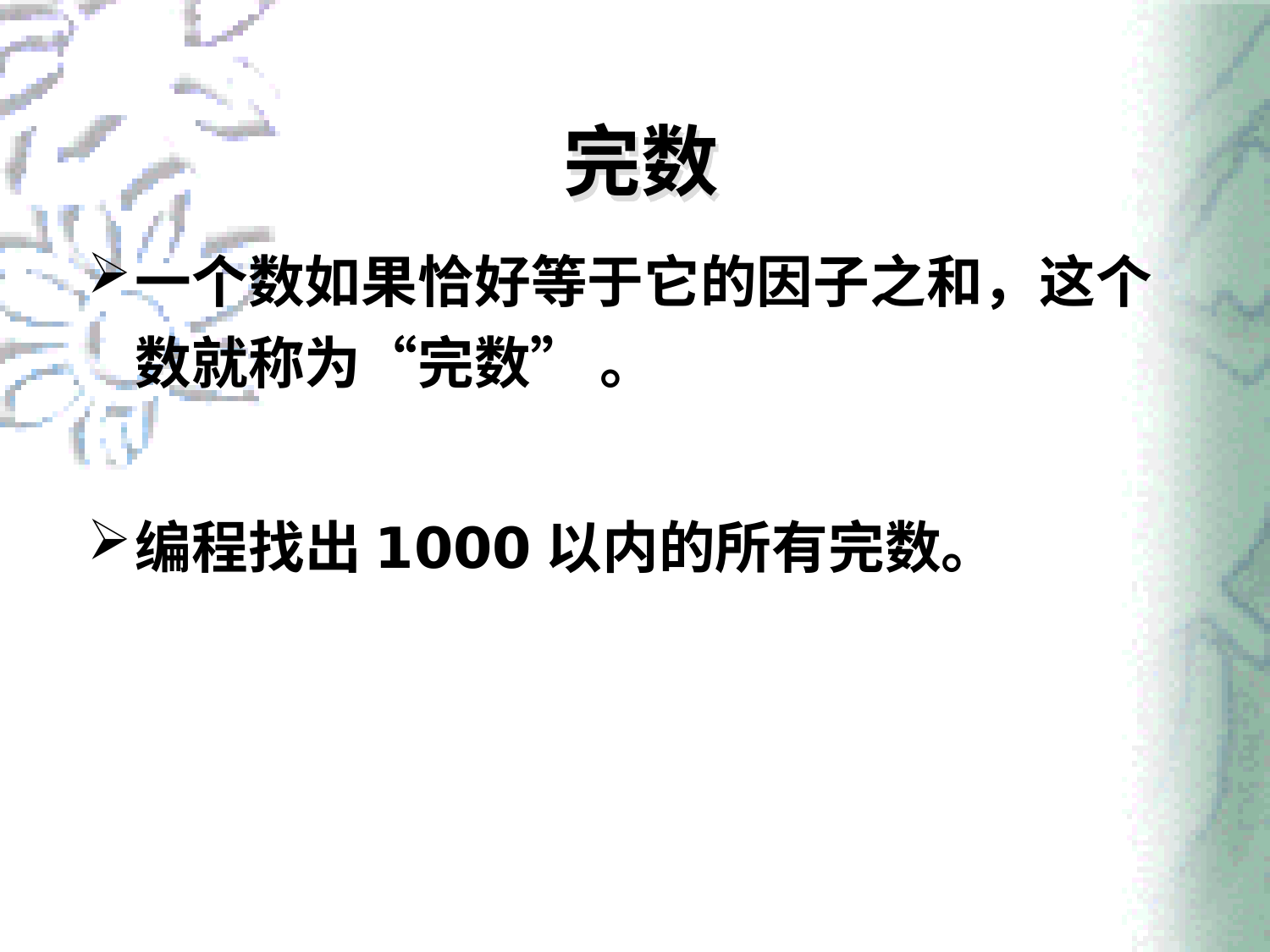

# 完数
一个数如果恰好等于它的因子之和，这个数就称为“完数” 。

编程找出1000以内的所有完数。